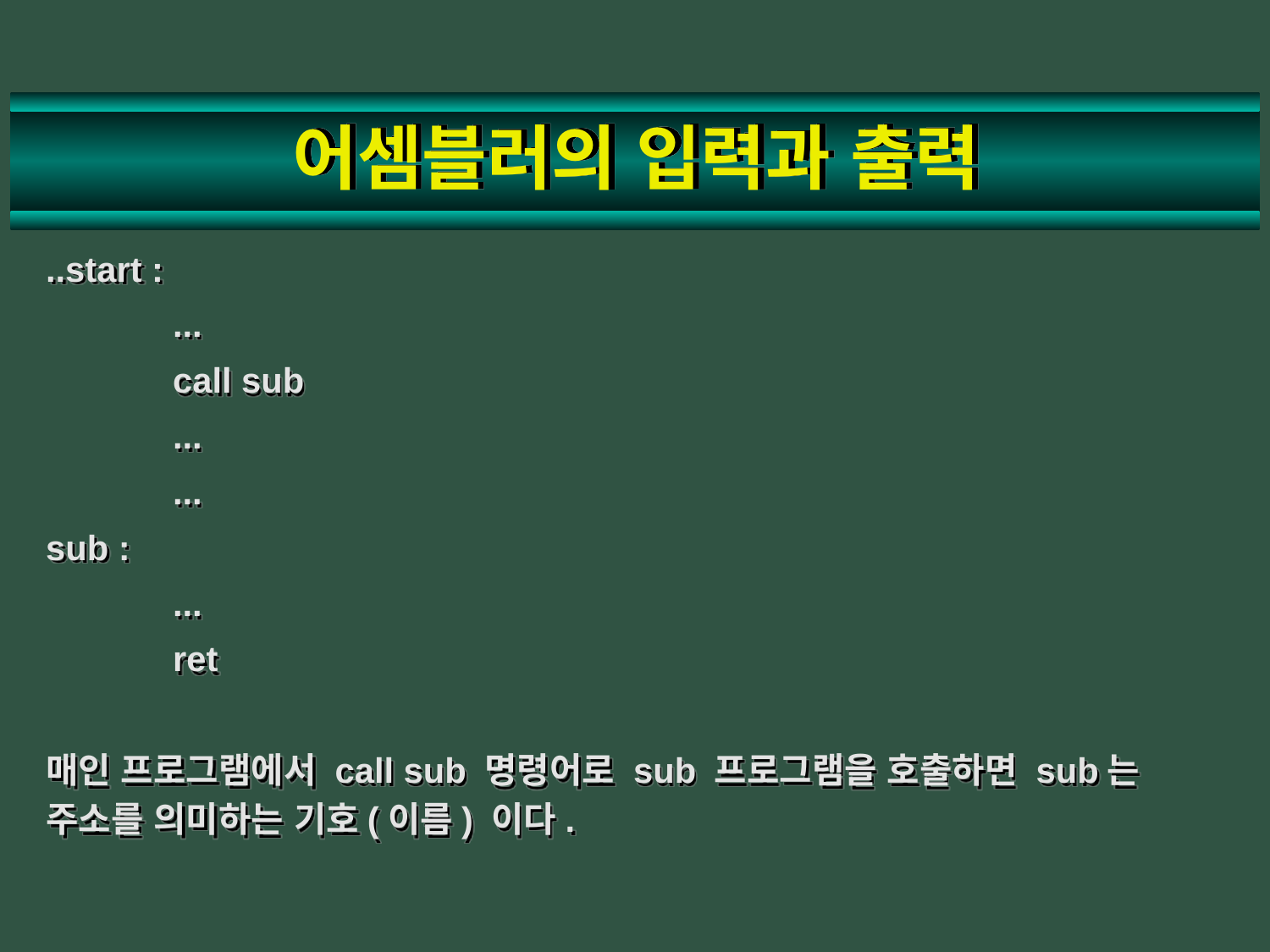

# 어셈블러의 입력과 출력
..start :
	...
	call sub
	...
	...
sub :
	...
	ret

매인 프로그램에서 call sub 명령어로 sub 프로그램을 호출하면 sub는 주소를 의미하는 기호(이름) 이다.